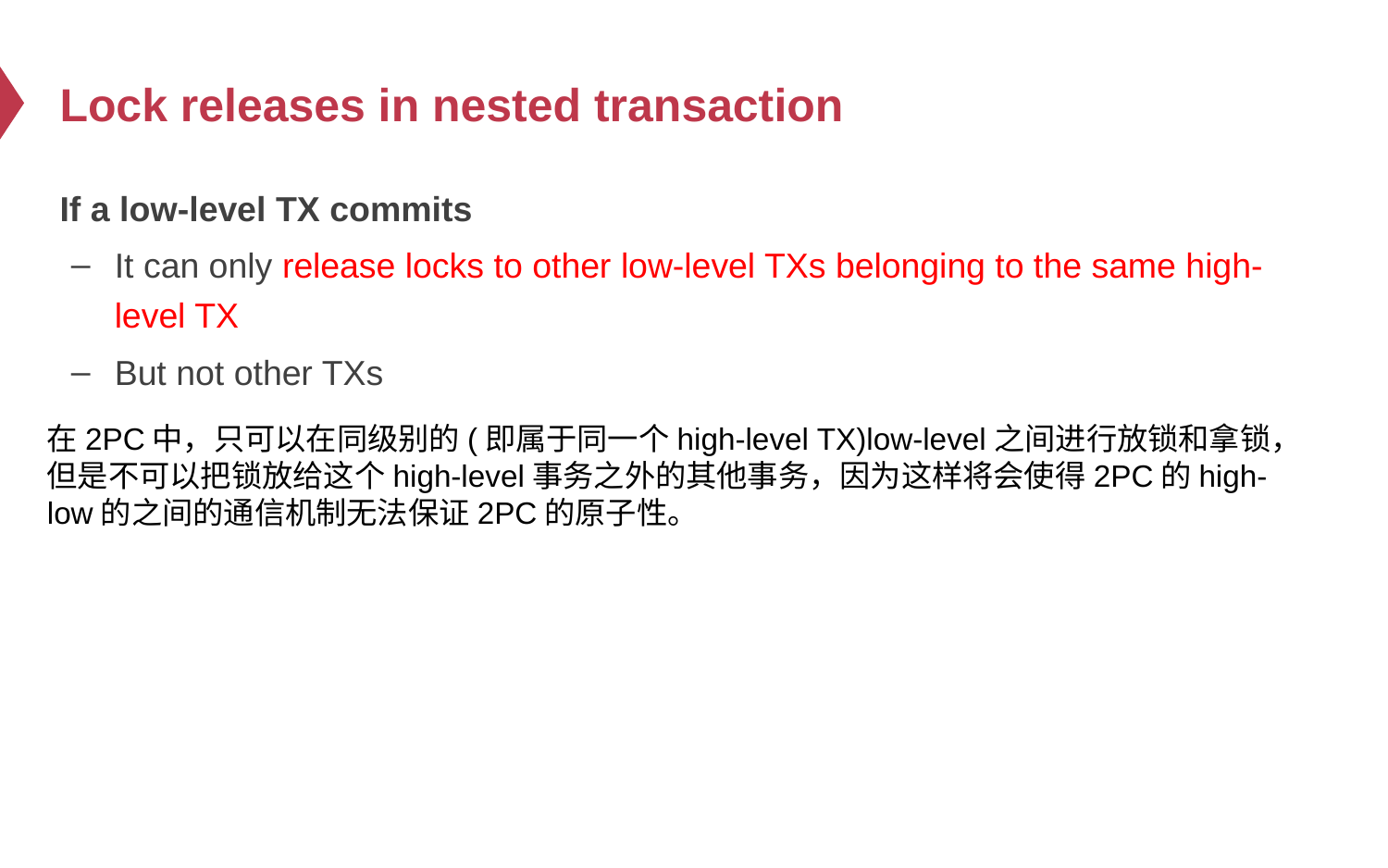

# Lock releases in nested transaction
If a low-level TX commits
It can only release locks to other low-level TXs belonging to the same high-level TX
But not other TXs
在2PC中，只可以在同级别的(即属于同一个high-level TX)low-level之间进行放锁和拿锁，但是不可以把锁放给这个high-level事务之外的其他事务，因为这样将会使得2PC的high-low的之间的通信机制无法保证2PC的原子性。
51